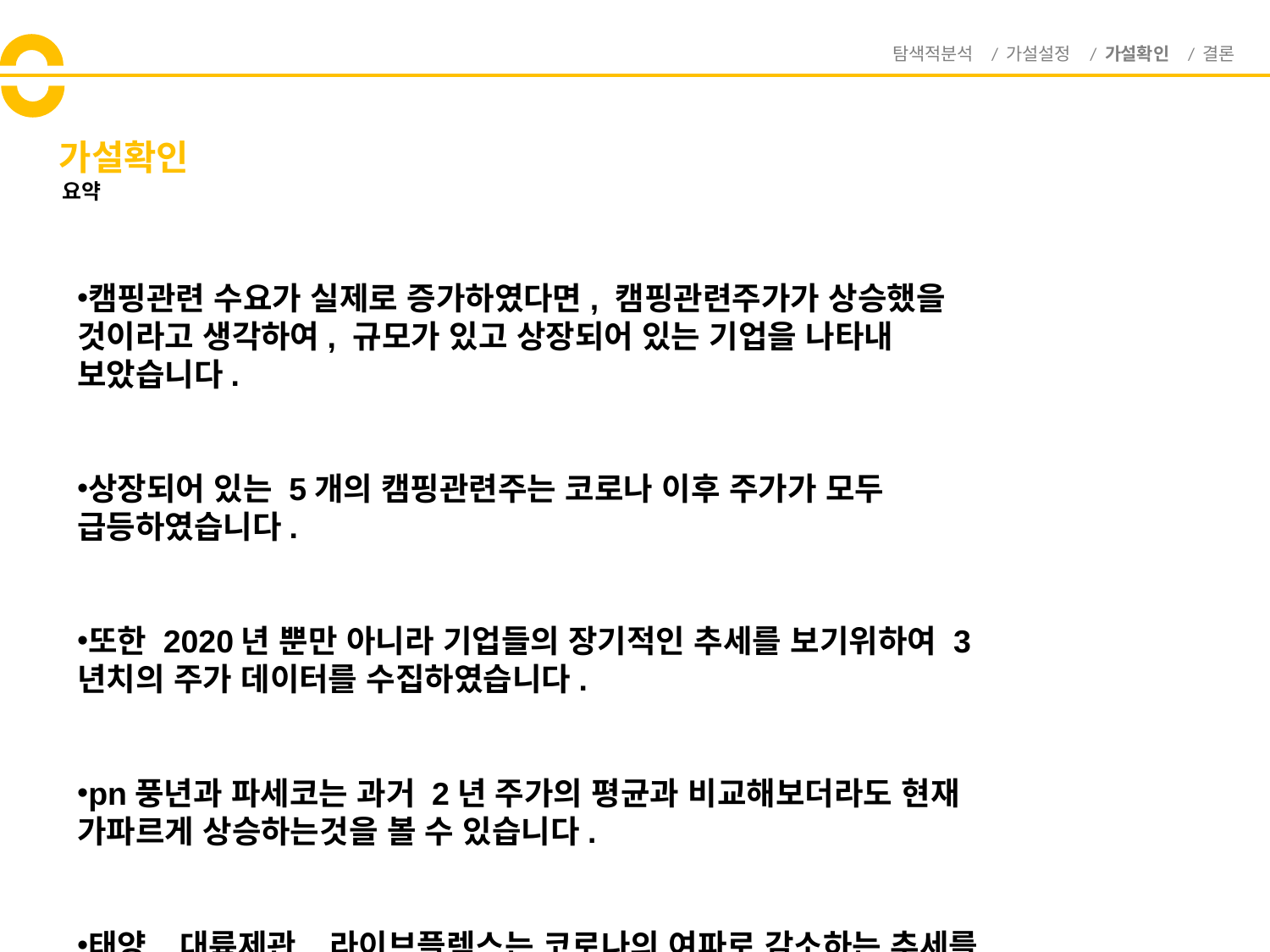

탐색적분석   / 가설설정   / 가설확인   / 결론

# 가설확인
요약
캠핑관련 수요가 실제로 증가하였다면, 캠핑관련주가가 상승했을 것이라고 생각하여, 규모가 있고 상장되어 있는 기업을 나타내 보았습니다.
상장되어 있는 5개의 캠핑관련주는 코로나 이후 주가가 모두 급등하였습니다.
또한 2020년 뿐만 아니라 기업들의 장기적인 추세를 보기위하여 3년치의 주가 데이터를 수집하였습니다.
pn풍년과 파세코는 과거 2년 주가의 평균과 비교해보더라도 현재 가파르게 상승하는것을 볼 수 있습니다.
태양, 대륙제관, 라이브플렉스는 코로나의 여파로 감소하는 추세를 보였지만, 3월을 기점으로 가파르게 상승하며 회복하는 추세를 보이고 있습니다.